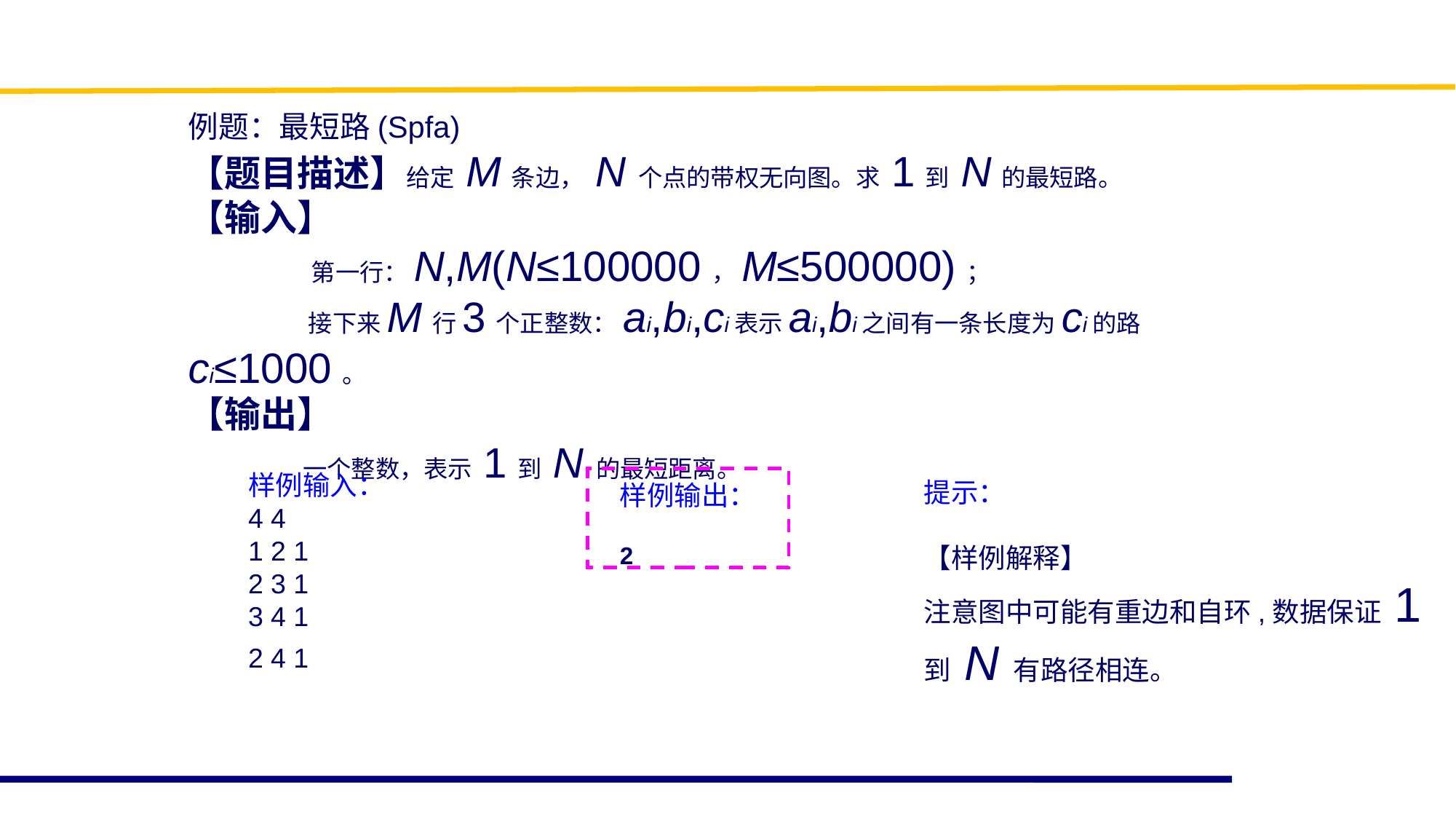

例题：最短路(Spfa)
【题目描述】给定 M条边， N 个点的带权无向图。求 1到 N的最短路。
【输入】
              第一行：N,M(N≤100000，M≤500000)；
                     接下来M行3个正整数：ai,bi,ci表示ai,bi之间有一条长度为ci的路ci≤1000。
【输出】
                    一个整数，表示 1到 N 的最短距离。

样例输出：

2
样例输入：
4 4
1 2 1
2 3 1
3 4 1
2 4 1

提示：

【样例解释】
注意图中可能有重边和自环,数据保证 1
到 N 有路径相连。